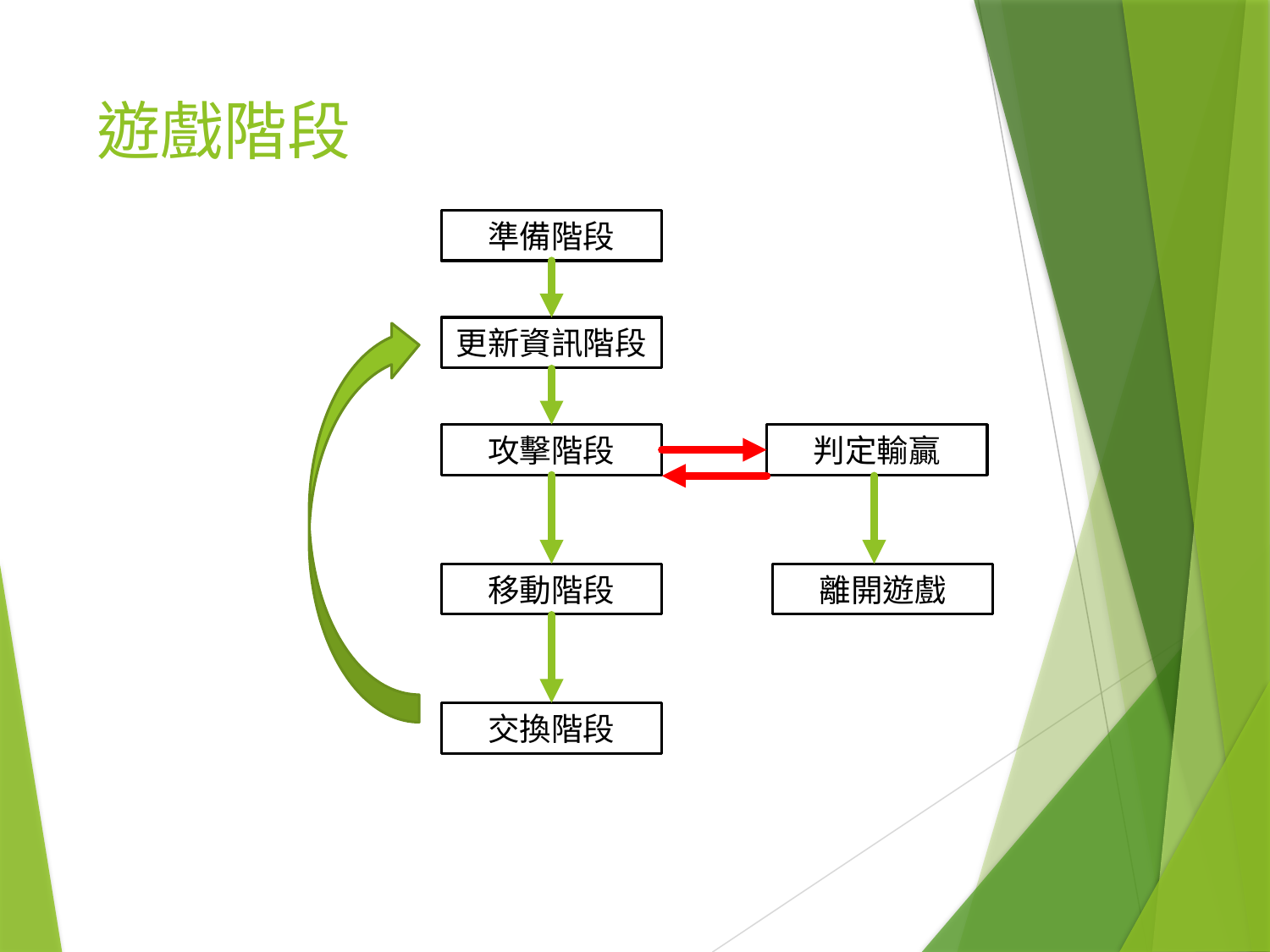

# 遊戲階段
準備階段
更新資訊階段
攻擊階段
判定輸贏

移動階段
離開遊戲
交換階段